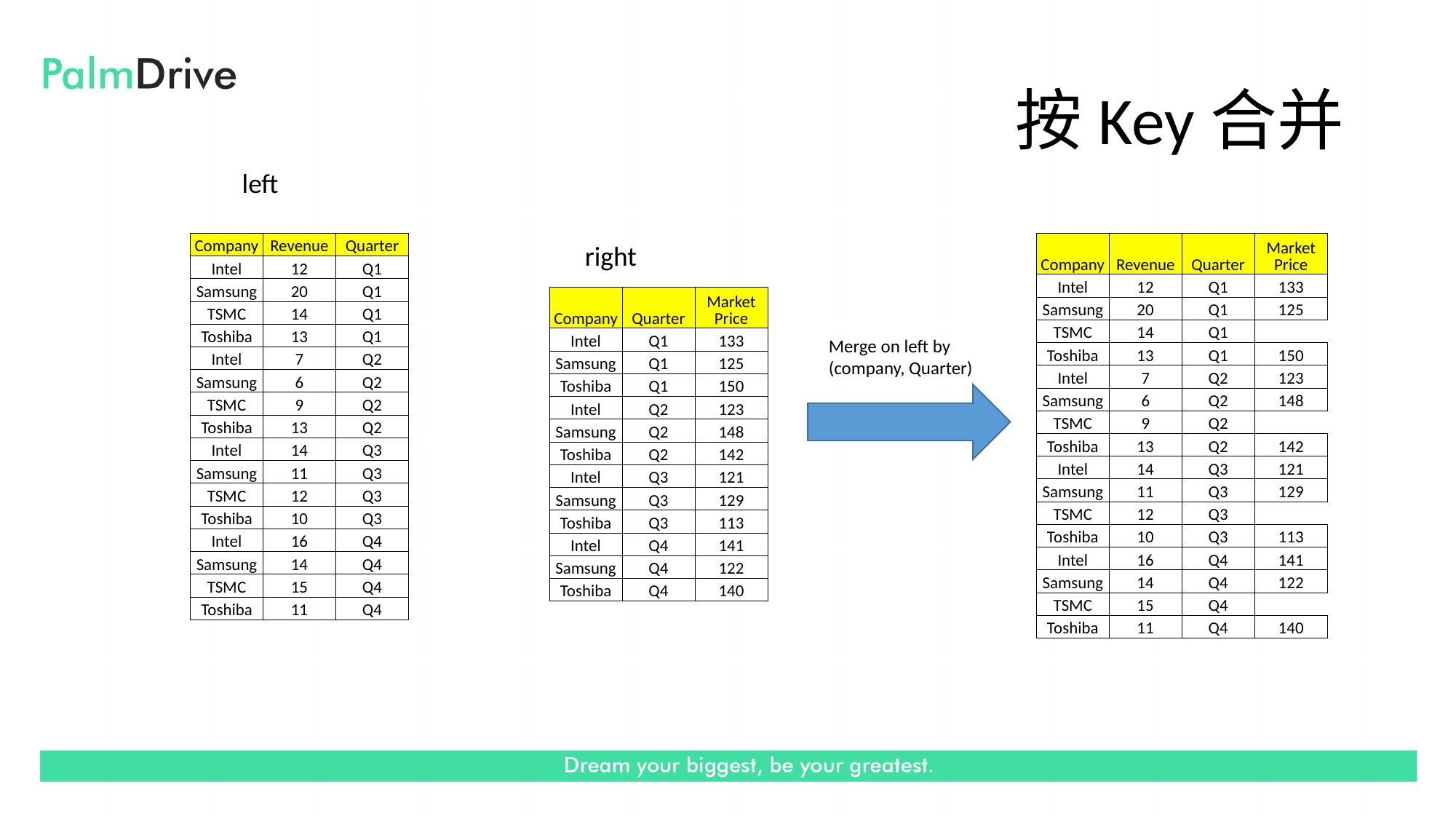

# 按Key合并
left
| Company | Revenue | Quarter |
| --- | --- | --- |
| Intel | 12 | Q1 |
| Samsung | 20 | Q1 |
| TSMC | 14 | Q1 |
| Toshiba | 13 | Q1 |
| Intel | 7 | Q2 |
| Samsung | 6 | Q2 |
| TSMC | 9 | Q2 |
| Toshiba | 13 | Q2 |
| Intel | 14 | Q3 |
| Samsung | 11 | Q3 |
| TSMC | 12 | Q3 |
| Toshiba | 10 | Q3 |
| Intel | 16 | Q4 |
| Samsung | 14 | Q4 |
| TSMC | 15 | Q4 |
| Toshiba | 11 | Q4 |
right
| Company | Revenue | Quarter | Market Price |
| --- | --- | --- | --- |
| Intel | 12 | Q1 | 133 |
| Samsung | 20 | Q1 | 125 |
| TSMC | 14 | Q1 |  |
| Toshiba | 13 | Q1 | 150 |
| Intel | 7 | Q2 | 123 |
| Samsung | 6 | Q2 | 148 |
| TSMC | 9 | Q2 |  |
| Toshiba | 13 | Q2 | 142 |
| Intel | 14 | Q3 | 121 |
| Samsung | 11 | Q3 | 129 |
| TSMC | 12 | Q3 |  |
| Toshiba | 10 | Q3 | 113 |
| Intel | 16 | Q4 | 141 |
| Samsung | 14 | Q4 | 122 |
| TSMC | 15 | Q4 |  |
| Toshiba | 11 | Q4 | 140 |
| Company | Quarter | Market Price |
| --- | --- | --- |
| Intel | Q1 | 133 |
| Samsung | Q1 | 125 |
| Toshiba | Q1 | 150 |
| Intel | Q2 | 123 |
| Samsung | Q2 | 148 |
| Toshiba | Q2 | 142 |
| Intel | Q3 | 121 |
| Samsung | Q3 | 129 |
| Toshiba | Q3 | 113 |
| Intel | Q4 | 141 |
| Samsung | Q4 | 122 |
| Toshiba | Q4 | 140 |
Merge on left by (company, Quarter)